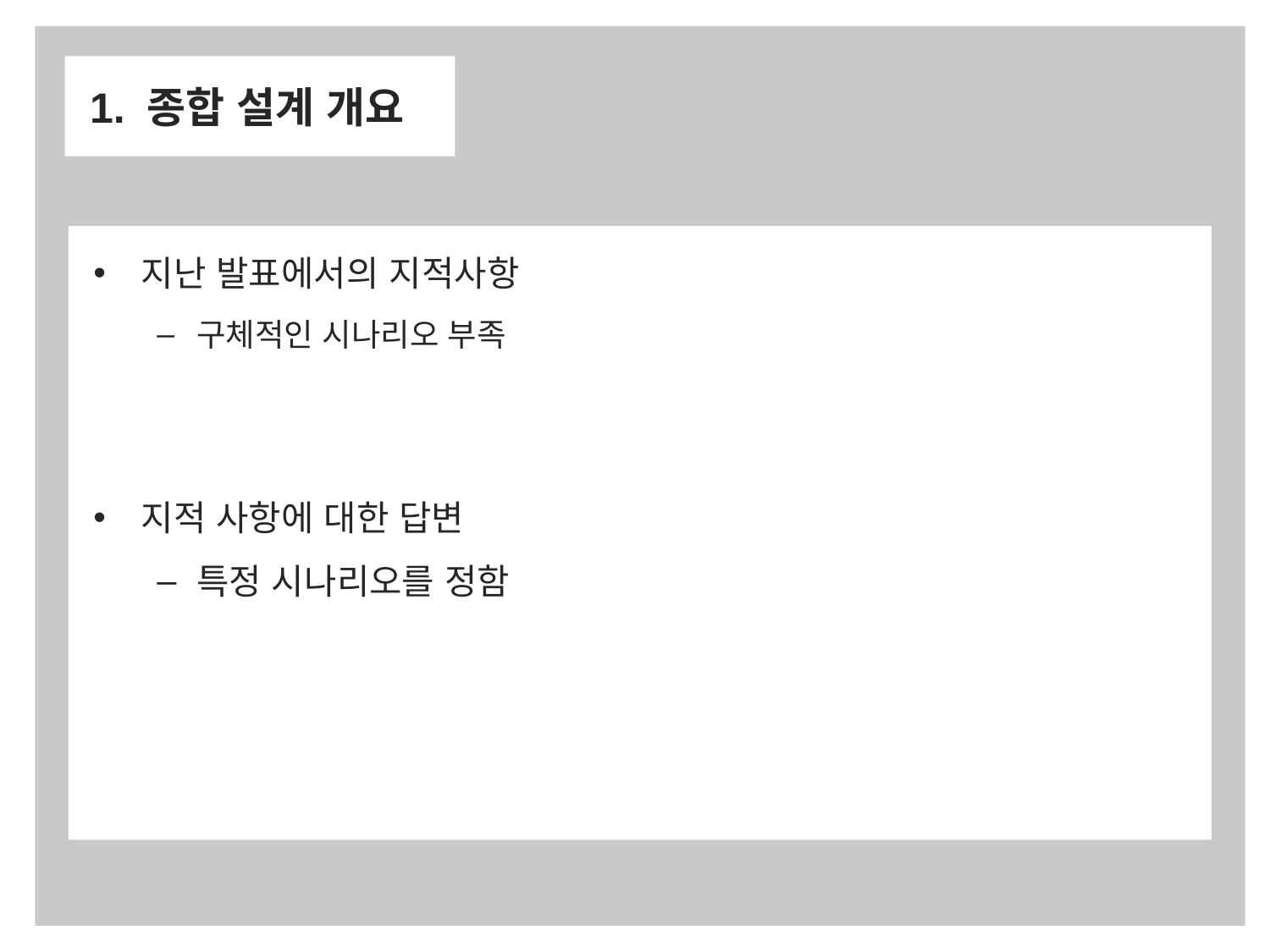

# 1. 종합 설계 개요
지난 발표에서의 지적사항
구체적인 시나리오 부족

지적 사항에 대한 답변
특정 시나리오를 정함